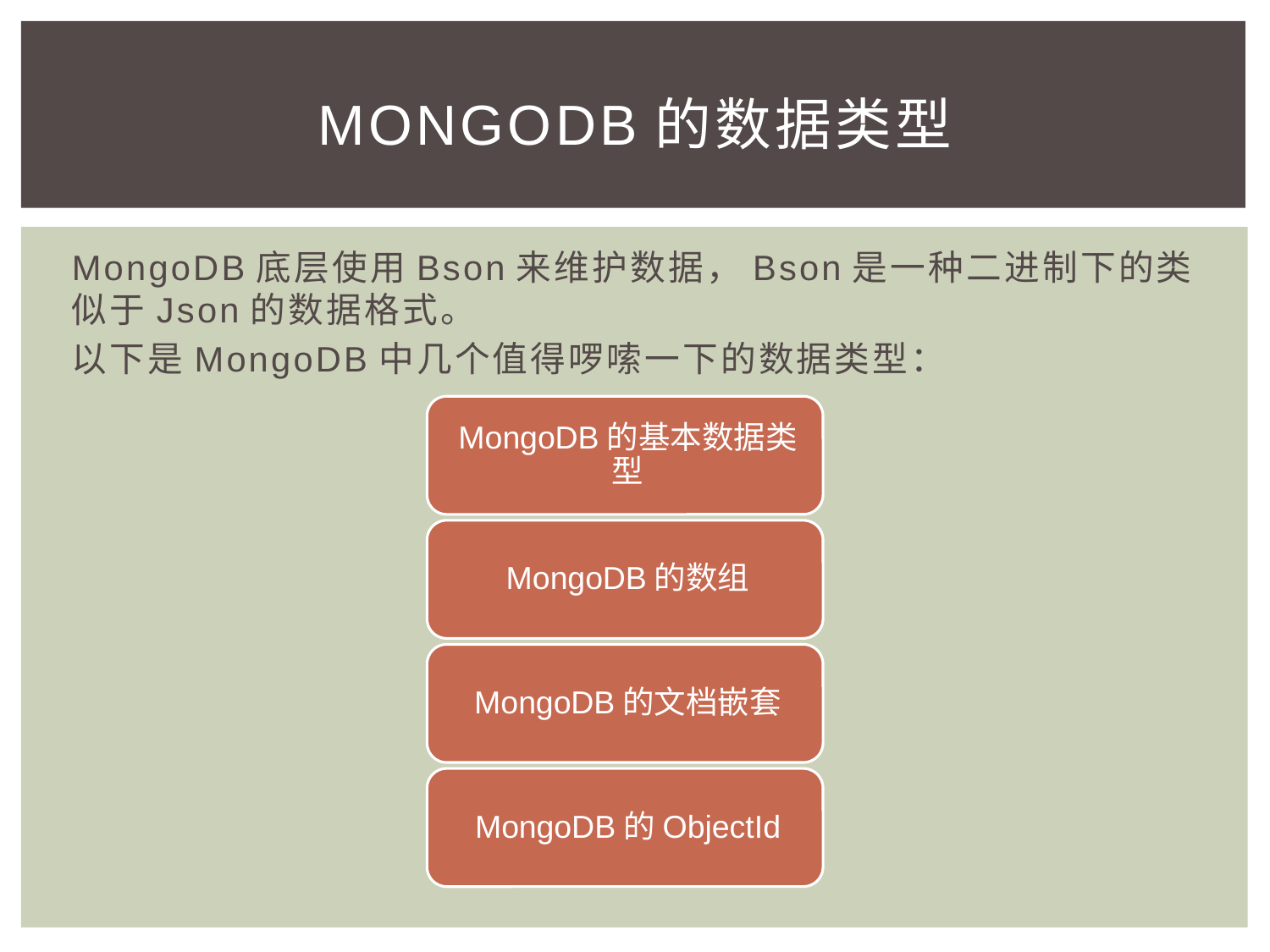

# MongoDB的数据类型
MongoDB底层使用Bson来维护数据，Bson是一种二进制下的类似于Json的数据格式。
以下是MongoDB中几个值得啰嗦一下的数据类型：
MongoDB的基本数据类型
MongoDB的数组
MongoDB的文档嵌套
MongoDB的ObjectId